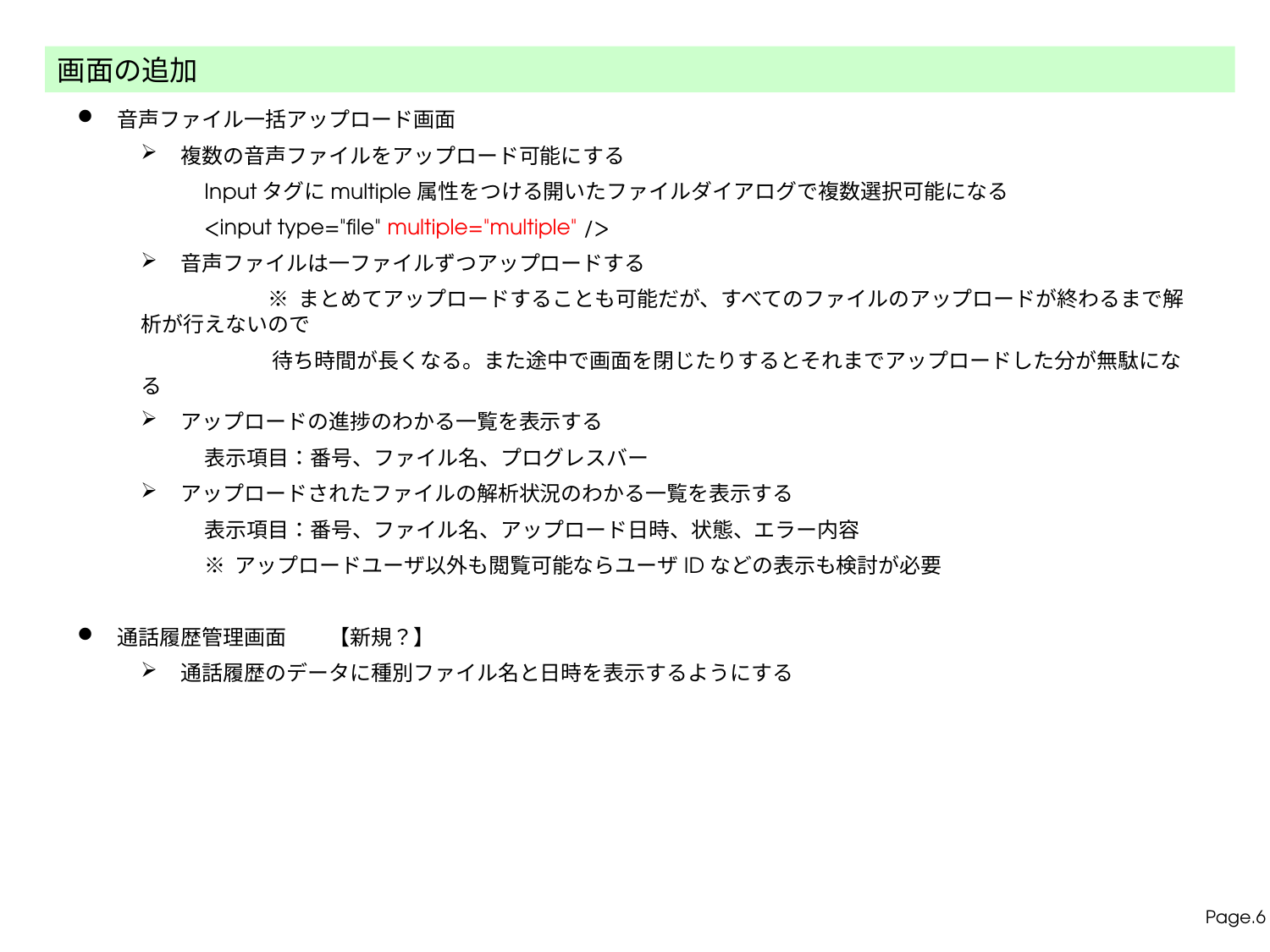

画面の追加
音声ファイル一括アップロード画面
複数の音声ファイルをアップロード可能にする
Inputタグにmultiple属性をつける開いたファイルダイアログで複数選択可能になる
<input type="file" multiple="multiple" />
音声ファイルは一ファイルずつアップロードする
	※ まとめてアップロードすることも可能だが、すべてのファイルのアップロードが終わるまで解析が行えないので
　　　　　　 待ち時間が長くなる。また途中で画面を閉じたりするとそれまでアップロードした分が無駄になる
アップロードの進捗のわかる一覧を表示する
表示項目：番号、ファイル名、プログレスバー
アップロードされたファイルの解析状況のわかる一覧を表示する
表示項目：番号、ファイル名、アップロード日時、状態、エラー内容
※ アップロードユーザ以外も閲覧可能ならユーザIDなどの表示も検討が必要

通話履歴管理画面　　【新規？】
通話履歴のデータに種別ファイル名と日時を表示するようにする